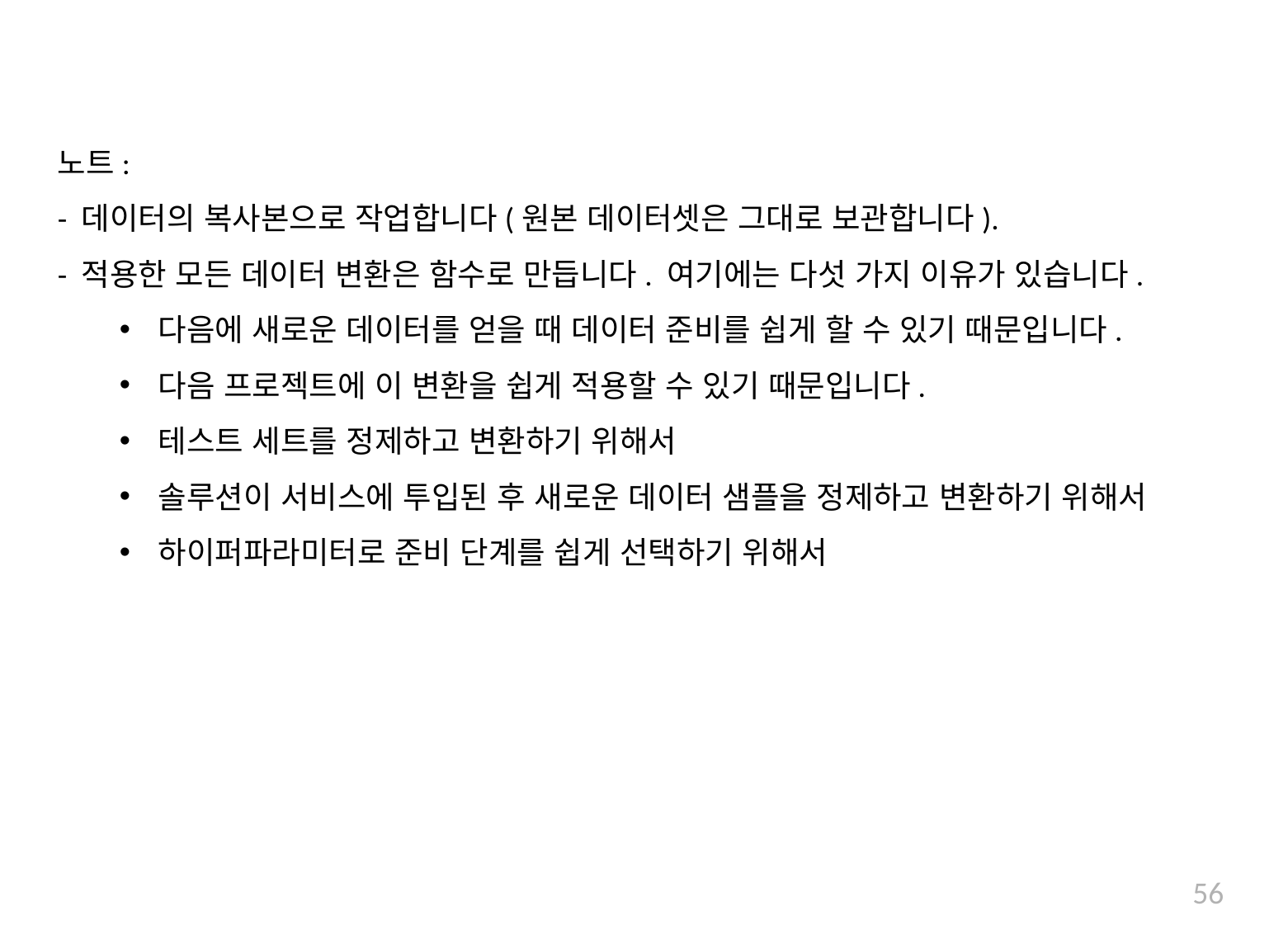

노트:
- 데이터의 복사본으로 작업합니다(원본 데이터셋은 그대로 보관합니다).
- 적용한 모든 데이터 변환은 함수로 만듭니다. 여기에는 다섯 가지 이유가 있습니다.
다음에 새로운 데이터를 얻을 때 데이터 준비를 쉽게 할 수 있기 때문입니다.
다음 프로젝트에 이 변환을 쉽게 적용할 수 있기 때문입니다.
테스트 세트를 정제하고 변환하기 위해서
솔루션이 서비스에 투입된 후 새로운 데이터 샘플을 정제하고 변환하기 위해서
하이퍼파라미터로 준비 단계를 쉽게 선택하기 위해서
56